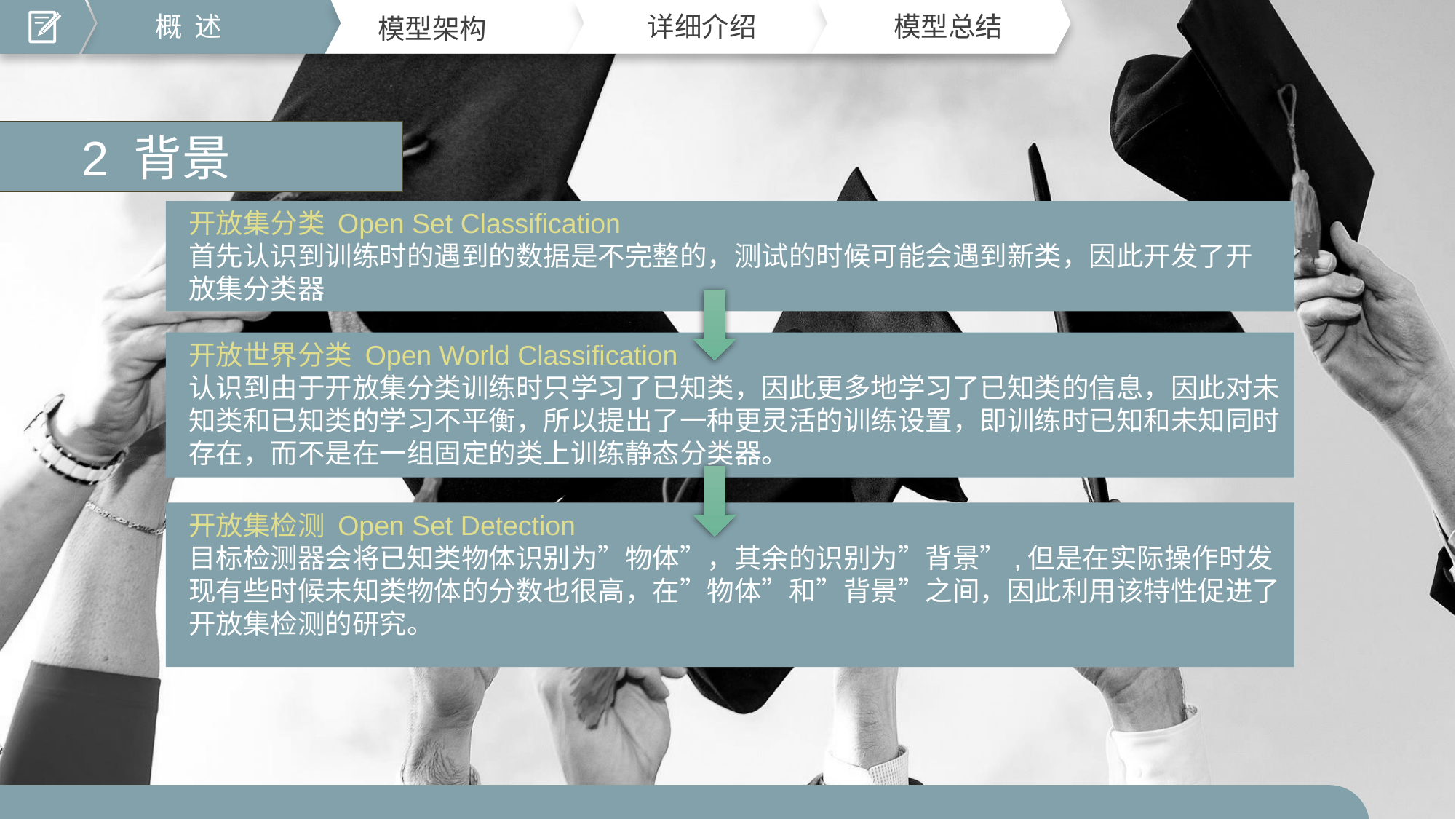

模型概述
概  述
Unet网络
详细介绍
训练和结果
模型总结
模型架构
模型架构

2 背景

开放集分类 Open Set Classification
首先认识到训练时的遇到的数据是不完整的，测试的时候可能会遇到新类，因此开发了开放集分类器

开放世界分类 Open World Classification
认识到由于开放集分类训练时只学习了已知类，因此更多地学习了已知类的信息，因此对未知类和已知类的学习不平衡，所以提出了一种更灵活的训练设置，即训练时已知和未知同时存在，而不是在一组固定的类上训练静态分类器。

开放集检测 Open Set Detection
目标检测器会将已知类物体识别为”物体”，其余的识别为”背景”,但是在实际操作时发现有些时候未知类物体的分数也很高，在”物体”和”背景”之间，因此利用该特性促进了开放集检测的研究。